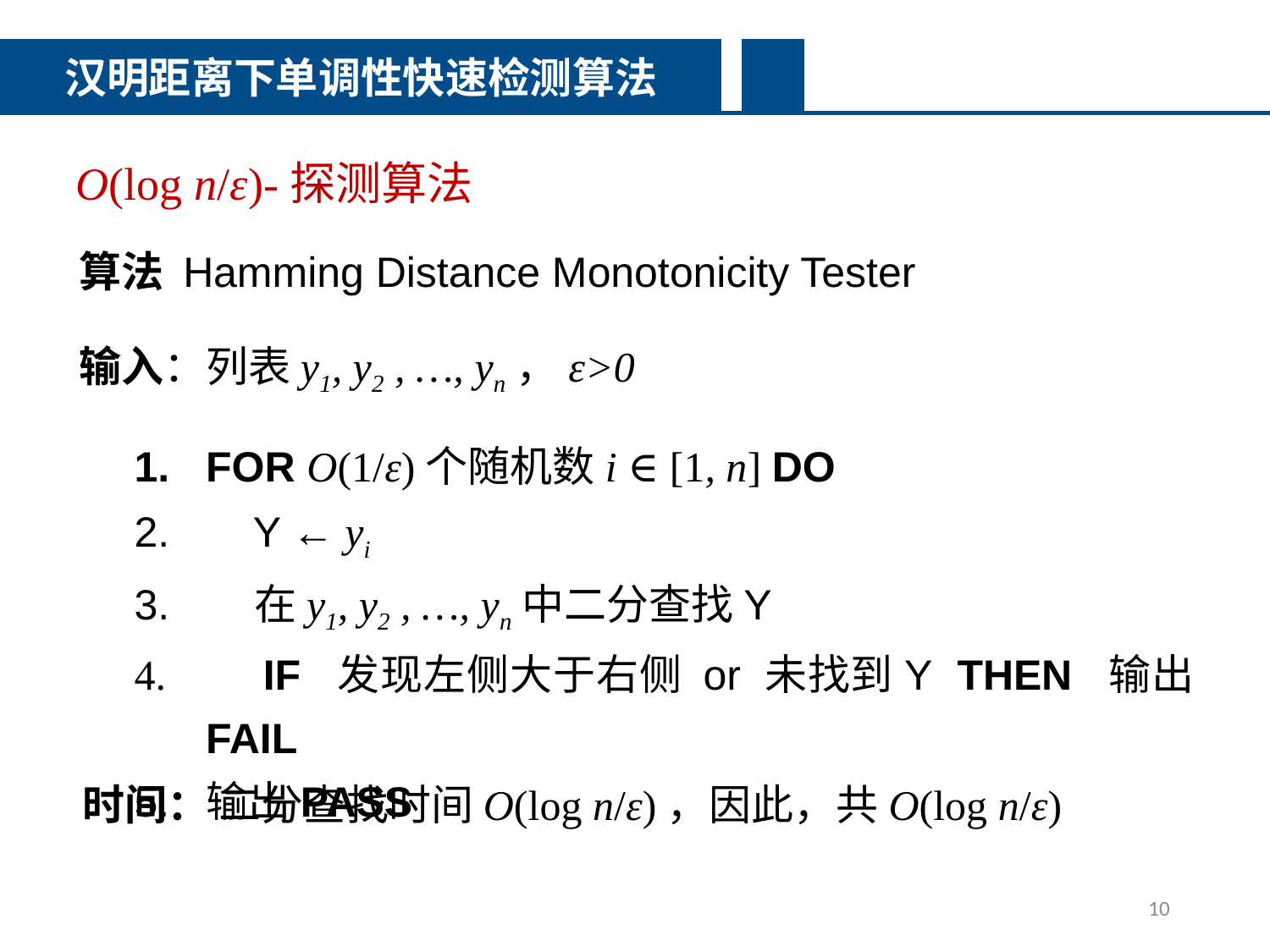

汉明距离下单调性快速检测算法

O(log n/ε)-探测算法
算法 Hamming Distance Monotonicity Tester
输入：列表y1, y2 , …, yn，ε>0
FOR O(1/ε)个随机数i ∈ [1, n] DO
    Y ← yi
    在y1, y2 , …, yn中二分查找Y
     IF  发现左侧大于右侧 or 未找到Y  THEN  输出FAIL
输出PASS
时间： 二分查找时间O(log n/ε)，因此，共O(log n/ε)
10